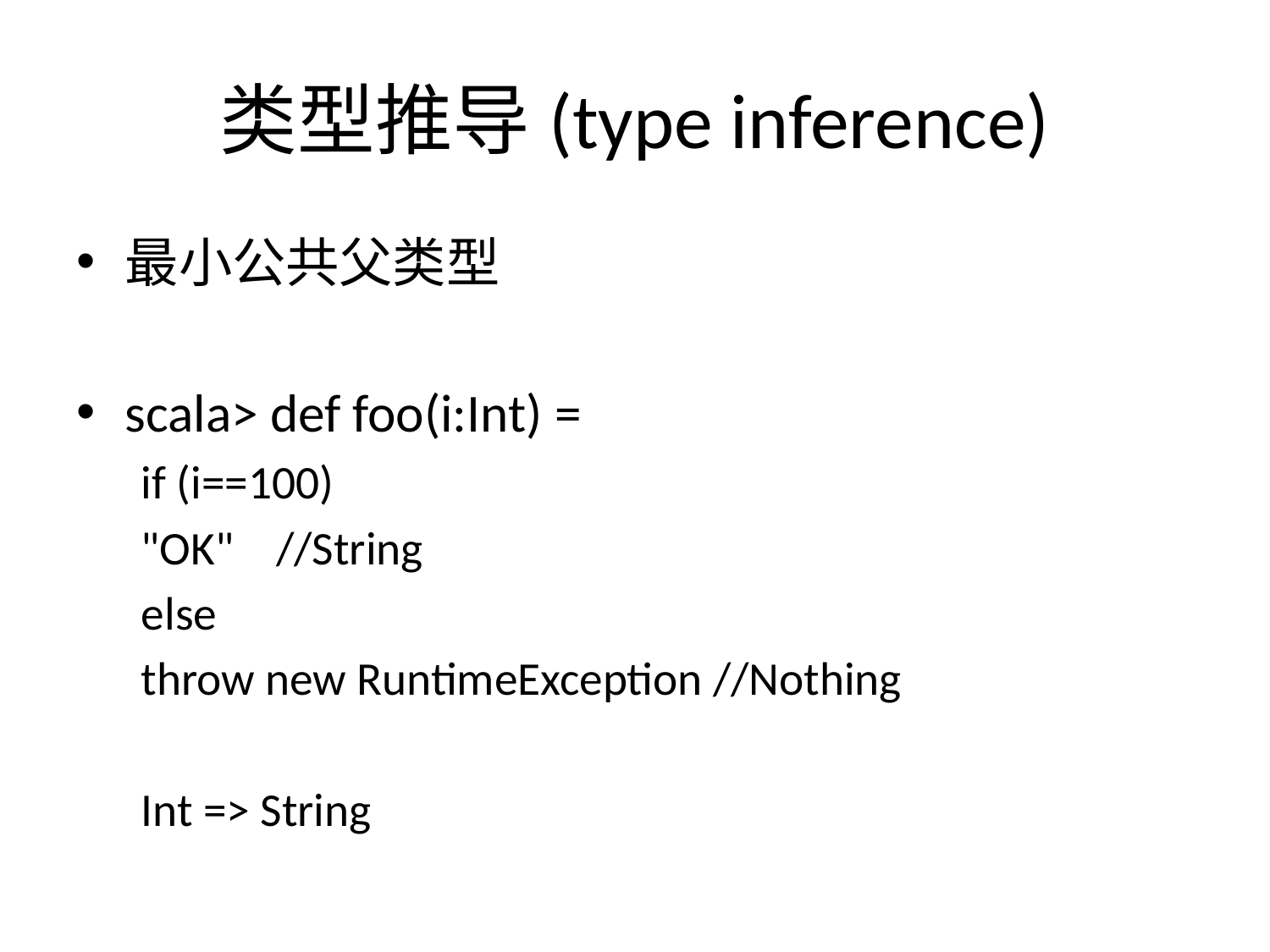

# 类型推导(type inference)
最小公共父类型

scala> def foo(i:Int) =
			if (i==100)
				"OK"    //String
			else
				throw new RuntimeException //Nothing

Int => String